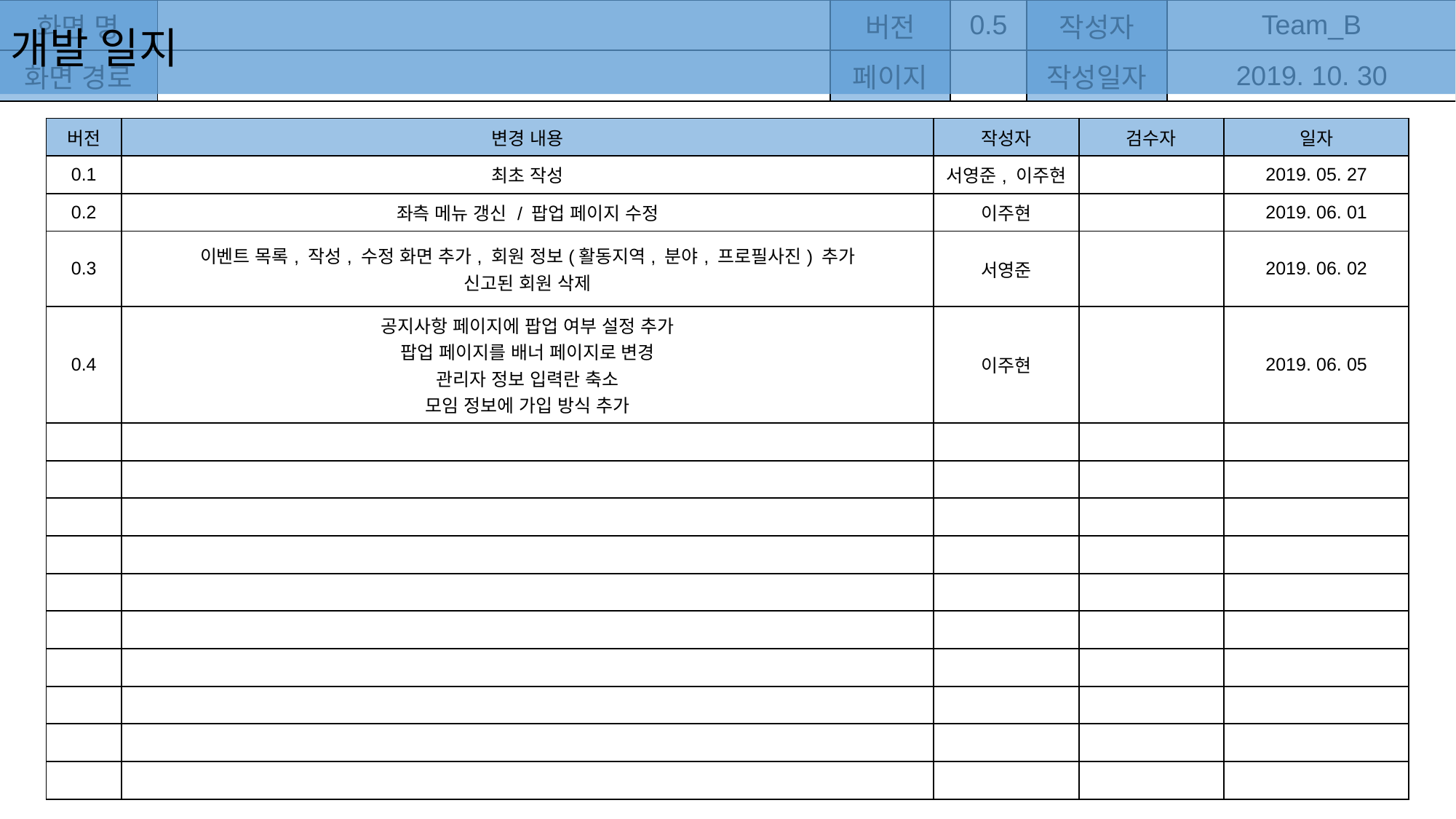

개발 일지
| 버전 | 변경 내용 | 작성자 | 검수자 | 일자 |
| --- | --- | --- | --- | --- |
| 0.1 | 최초 작성 | 서영준, 이주현 |  | 2019. 05. 27 |
| 0.2 | 좌측 메뉴 갱신 / 팝업 페이지 수정 | 이주현 |  | 2019. 06. 01 |
| 0.3 | 이벤트 목록, 작성, 수정 화면 추가, 회원 정보(활동지역, 분야, 프로필사진) 추가 신고된 회원 삭제 | 서영준 |  | 2019. 06. 02 |
| 0.4 | 공지사항 페이지에 팝업 여부 설정 추가 팝업 페이지를 배너 페이지로 변경 관리자 정보 입력란 축소 모임 정보에 가입 방식 추가 | 이주현 |  | 2019. 06. 05 |
|  |  |  |  |  |
|  |  |  |  |  |
|  |  |  |  |  |
|  |  |  |  |  |
|  |  |  |  |  |
|  |  |  |  |  |
|  |  |  |  |  |
|  |  |  |  |  |
|  |  |  |  |  |
|  |  |  |  |  |